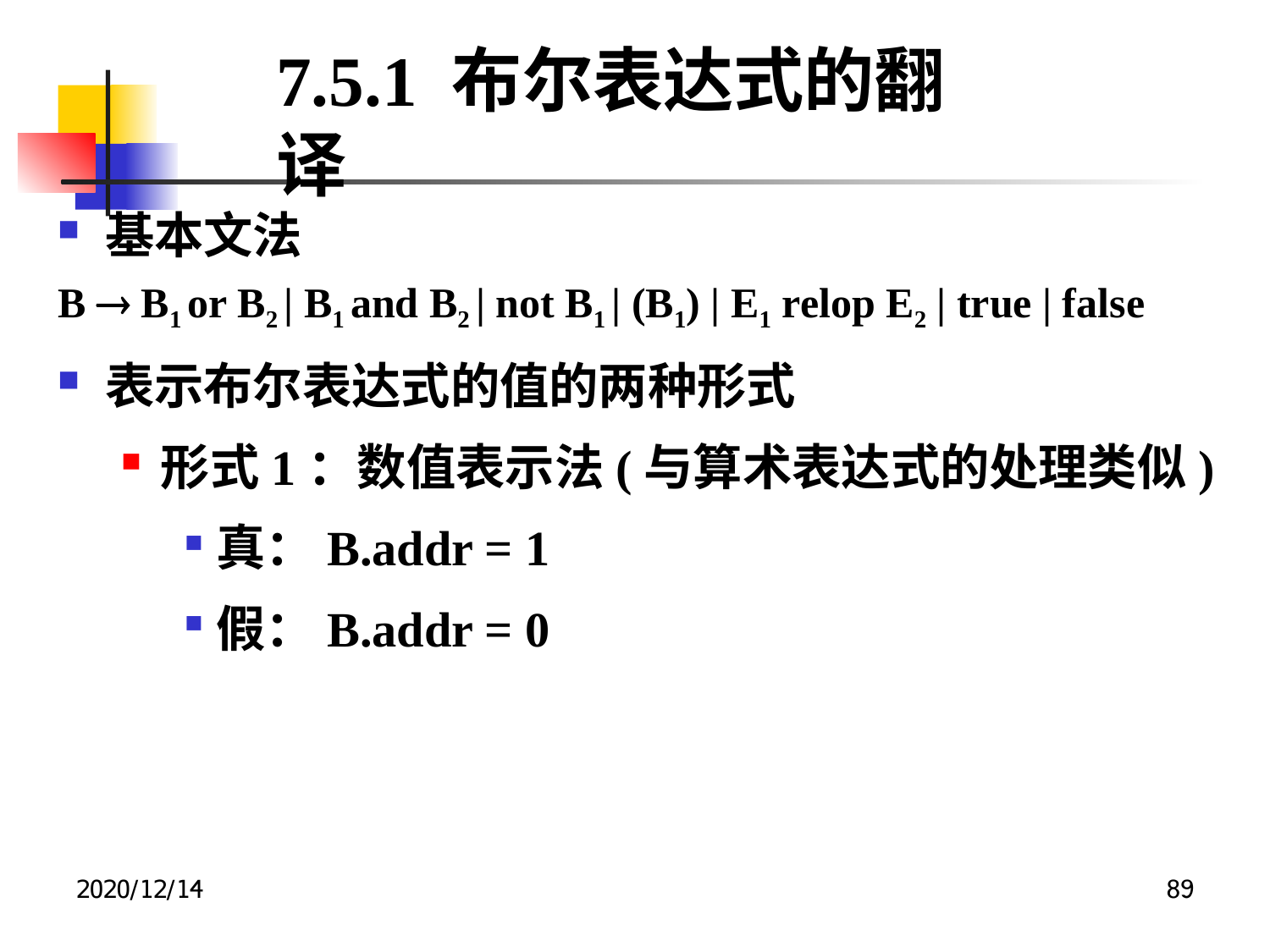

7.5.1 布尔表达式的翻译
基本文法
B → B1 or B2 | B1 and B2 | not B1 | (B1) | E1 relop E2 | true | false
表示布尔表达式的值的两种形式
形式1：数值表示法(与算术表达式的处理类似)
真：B.addr = 1
假：B.addr = 0
2020/12/14
89